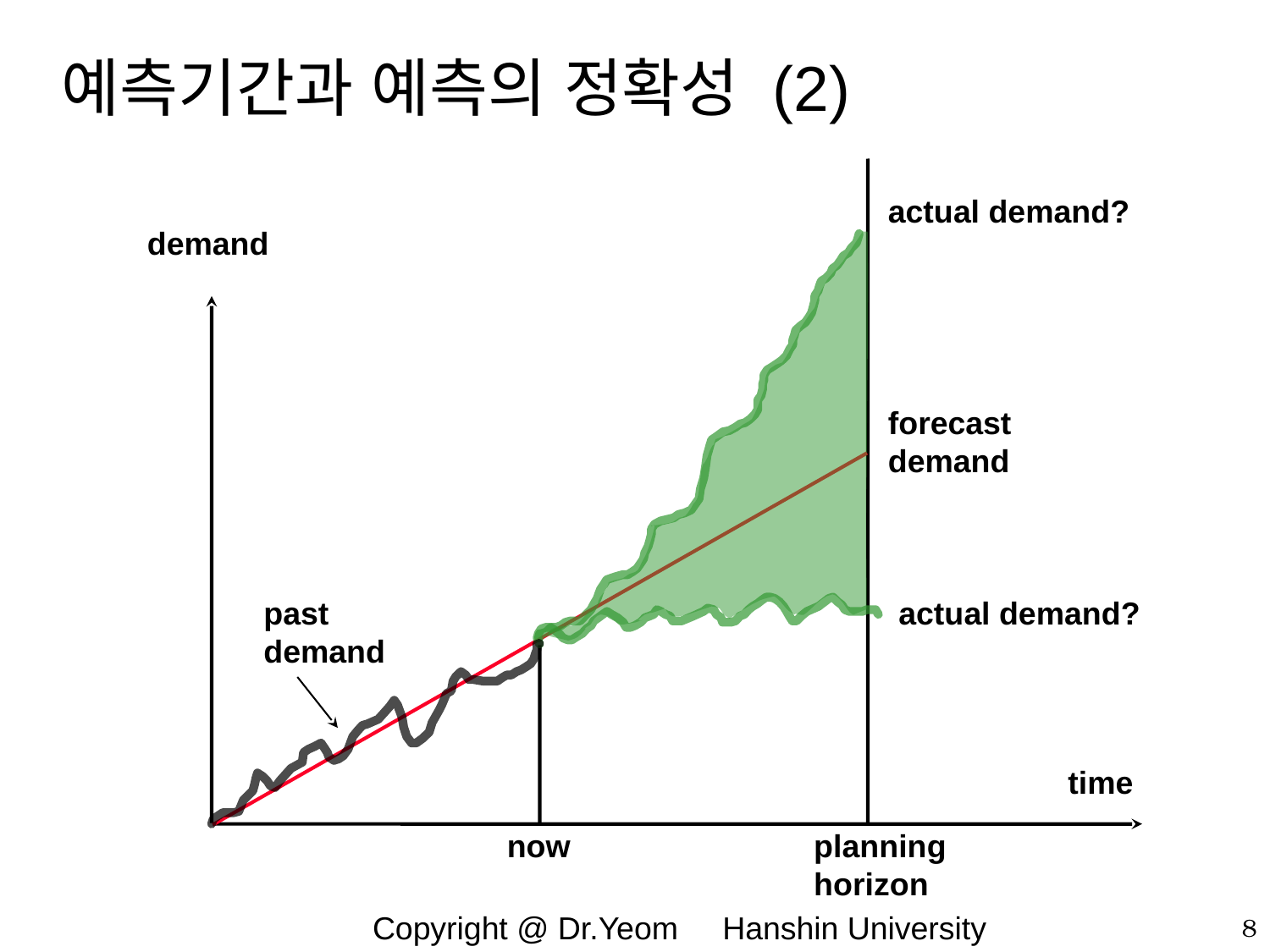

# 예측기간과 예측의 정확성 (2)

now
planning
horizon
actual demand?

demand

time

forecast
demand

actual demand?

past
demand

8